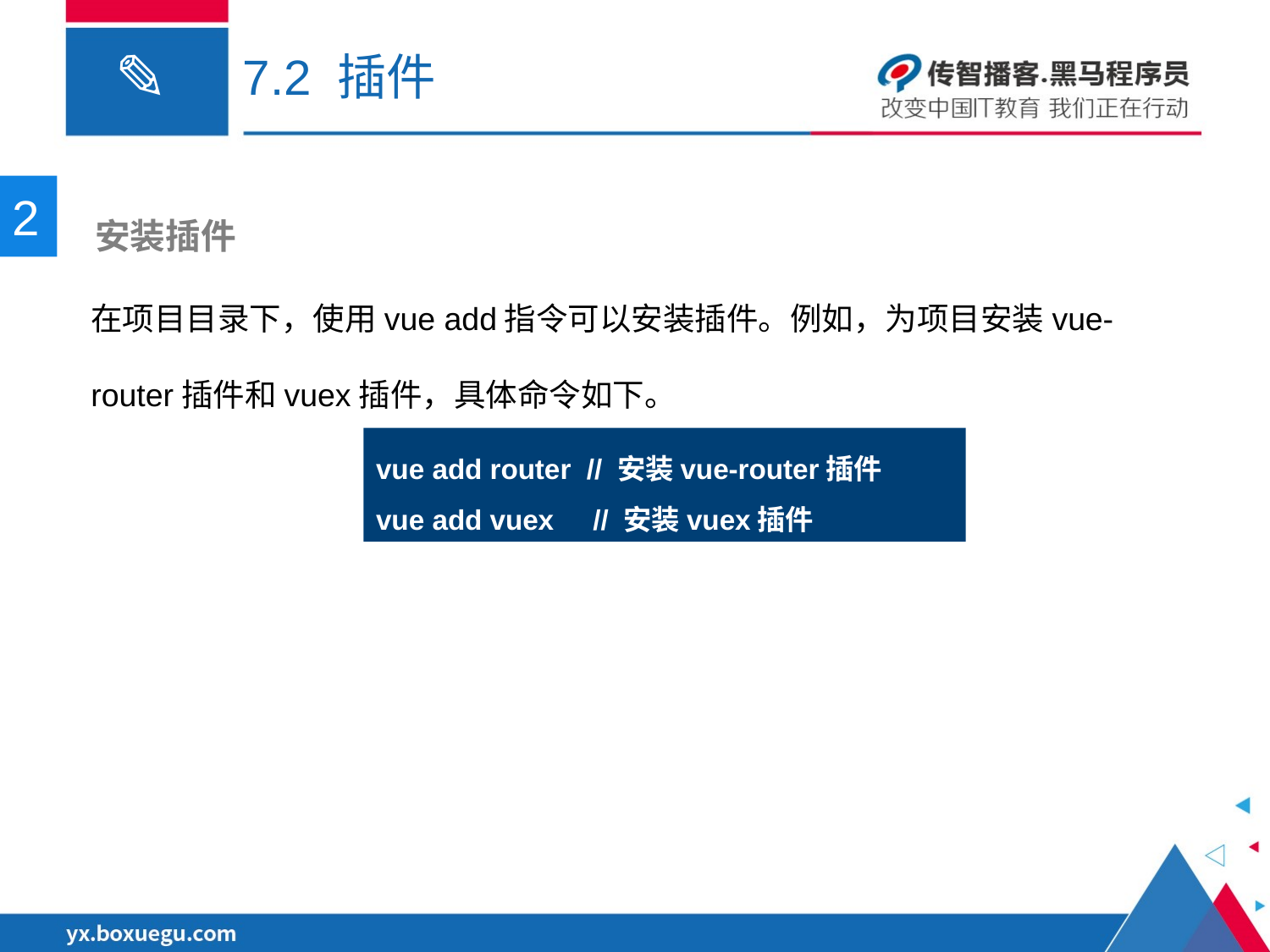

# 7.2 插件

2
  安装插件
在项目目录下，使用vue add指令可以安装插件。例如，为项目安装vue-router插件和vuex插件，具体命令如下。
vue add router  // 安装vue-router插件
vue add vuex     // 安装vuex插件